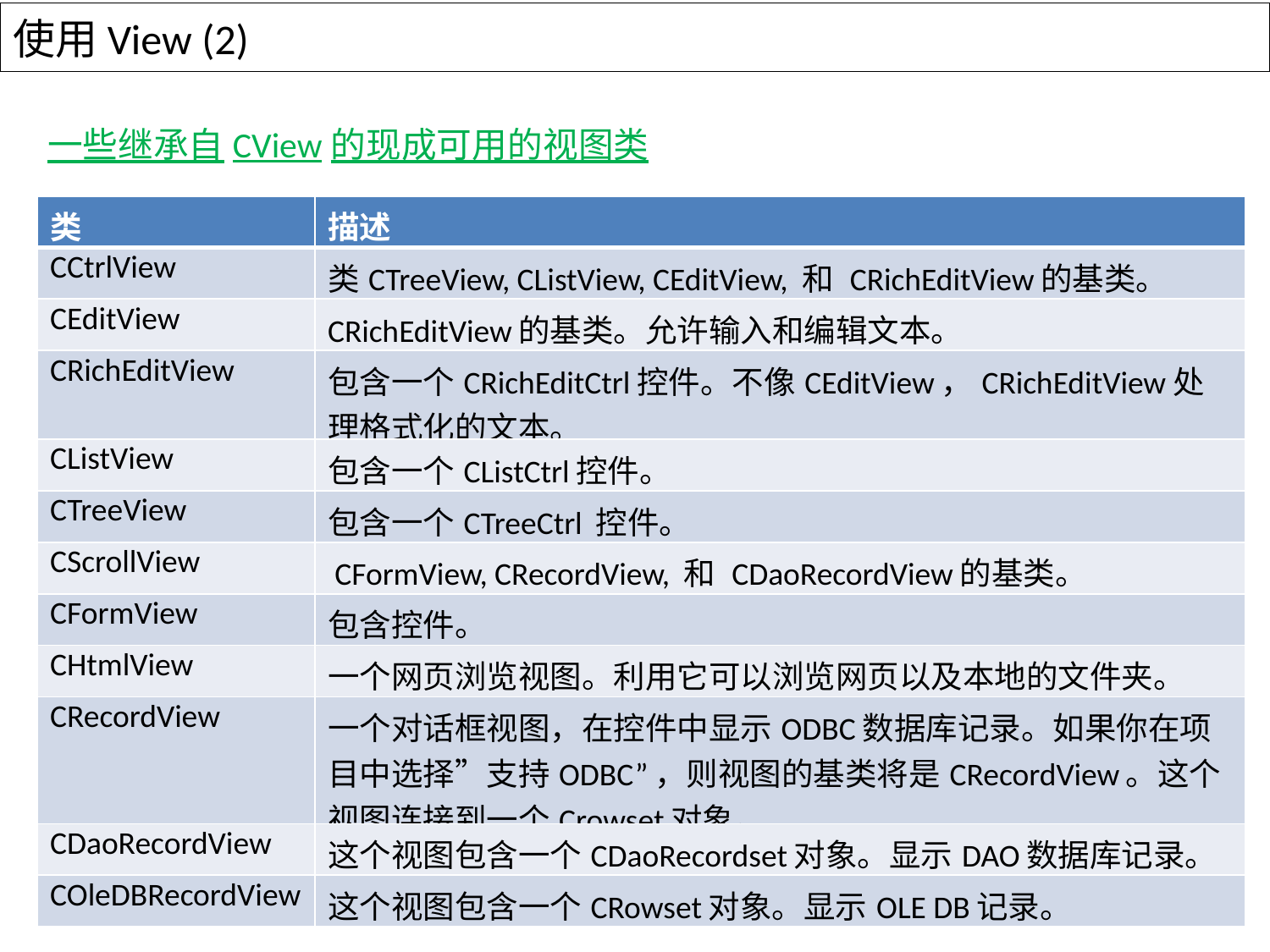

# 使用View (2)
一些继承自CView的现成可用的视图类
| 类 | 描述 |
| --- | --- |
| CCtrlView | 类CTreeView, CListView, CEditView, 和 CRichEditView的基类。 |
| CEditView | CRichEditView的基类。允许输入和编辑文本。 |
| CRichEditView | 包含一个CRichEditCtrl控件。不像CEditView，CRichEditView处理格式化的文本。 |
| CListView | 包含一个CListCtrl控件。 |
| CTreeView | 包含一个CTreeCtrl 控件。 |
| CScrollView | CFormView, CRecordView, 和 CDaoRecordView的基类。 |
| CFormView | 包含控件。 |
| CHtmlView | 一个网页浏览视图。利用它可以浏览网页以及本地的文件夹。 |
| CRecordView | 一个对话框视图，在控件中显示ODBC数据库记录。如果你在项目中选择”支持ODBC”，则视图的基类将是CRecordView。这个视图连接到一个Crowset对象。 |
| CDaoRecordView | 这个视图包含一个CDaoRecordset对象。显示DAO数据库记录。 |
| COleDBRecordView | 这个视图包含一个CRowset对象。显示OLE DB记录。 |